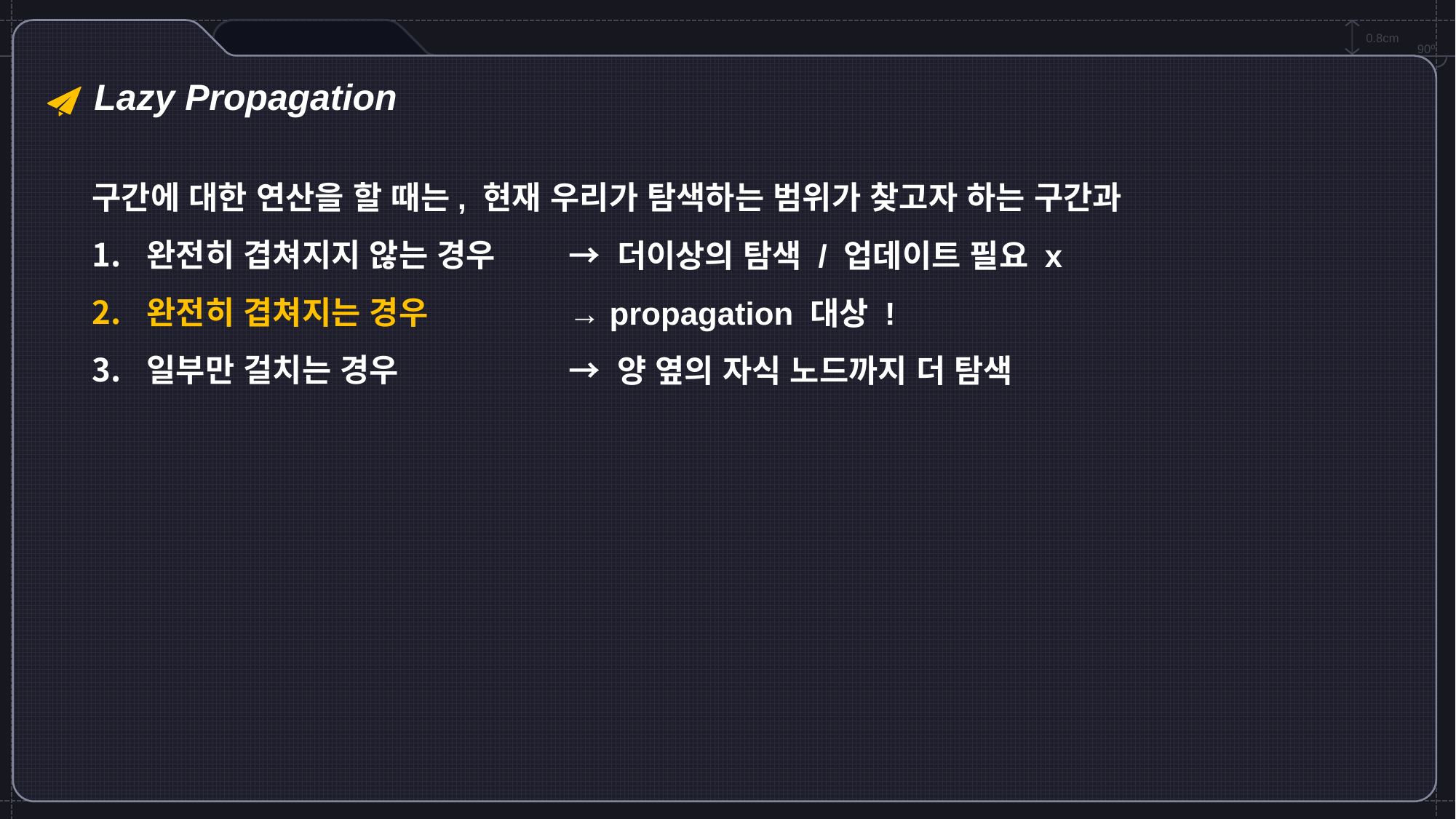

0.8cm
90º

Lazy Propagation

구간에 대한 연산을 할 때는, 현재 우리가 탐색하는 범위가 찾고자 하는 구간과
완전히 겹쳐지지 않는 경우
완전히 겹쳐지는 경우
일부만 걸치는 경우

→ 더이상의 탐색 / 업데이트 필요 x
→ propagation 대상 !
→ 양 옆의 자식 노드까지 더 탐색